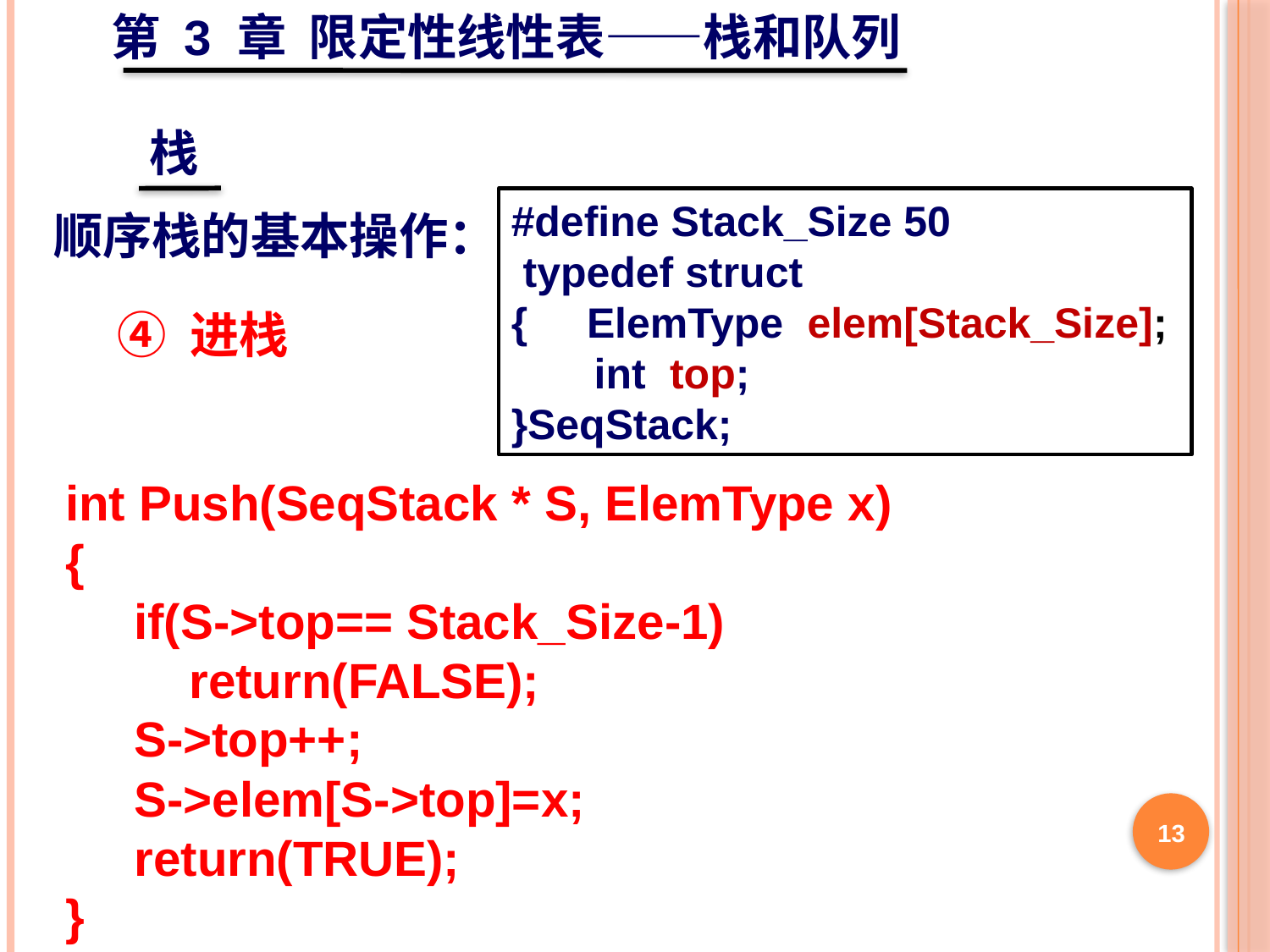

第 3 章  限定性线性表——栈和队列
栈
#define Stack_Size 50
 typedef struct
{     ElemType  elem[Stack_Size];
       int  top;
}SeqStack;
顺序栈的基本操作：
④ 进栈
int Push(SeqStack * S, ElemType x)
{
     if(S->top== Stack_Size-1)
         return(FALSE);
     S->top++;
     S->elem[S->top]=x;
     return(TRUE);
}
13